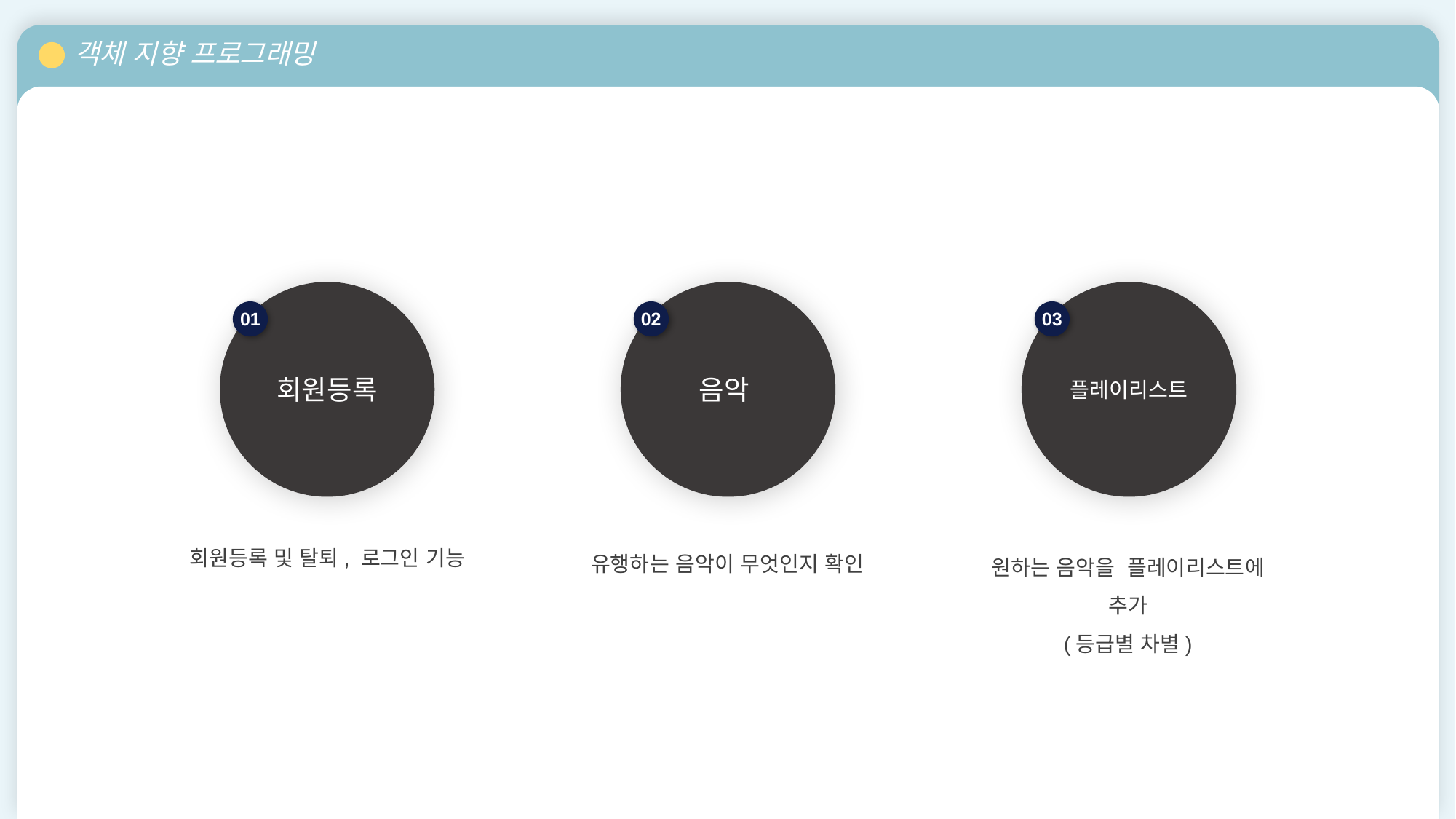

객체 지향 프로그래밍
회원등록
음악
플레이리스트
01
02
03
회원등록 및 탈퇴, 로그인 기능
유행하는 음악이 무엇인지 확인
원하는 음악을  플레이리스트에 추가
(등급별 차별)